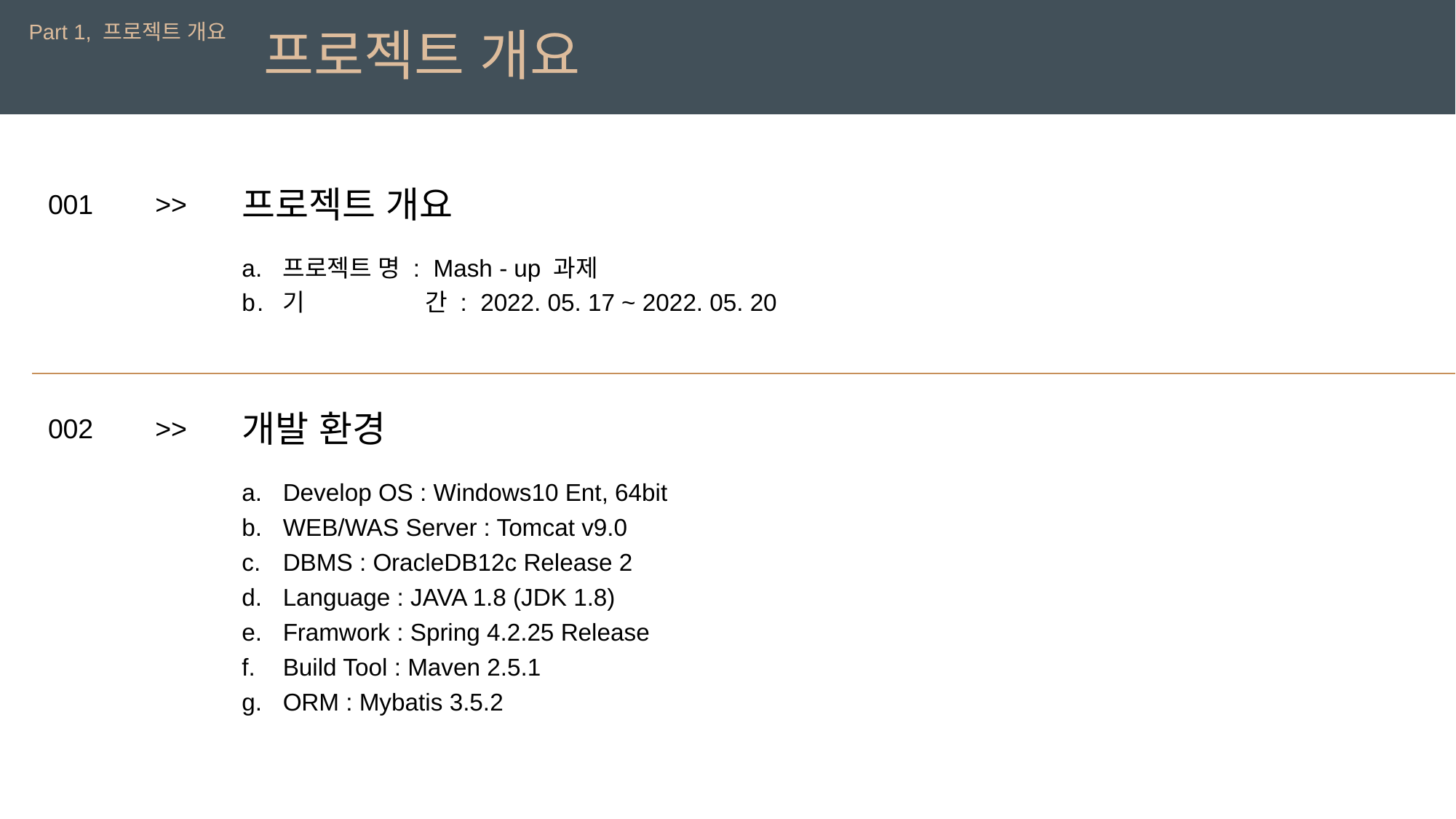

Part 1, 프로젝트 개요
프로젝트 개요
Part 2, 프로그램 기획
기획의도
프로젝트 개요
001
>>
프로젝트 명 :  Mash - up 과제
기	     간 :  2022. 05. 17 ~ 2022. 05. 20

개발 환경
002
>>
Develop OS : Windows10 Ent, 64bit
WEB/WAS Server : Tomcat v9.0
DBMS : OracleDB12c Release 2
Language : JAVA 1.8 (JDK 1.8)
Framwork : Spring 4.2.25 Release
Build Tool : Maven 2.5.1
ORM : Mybatis 3.5.2